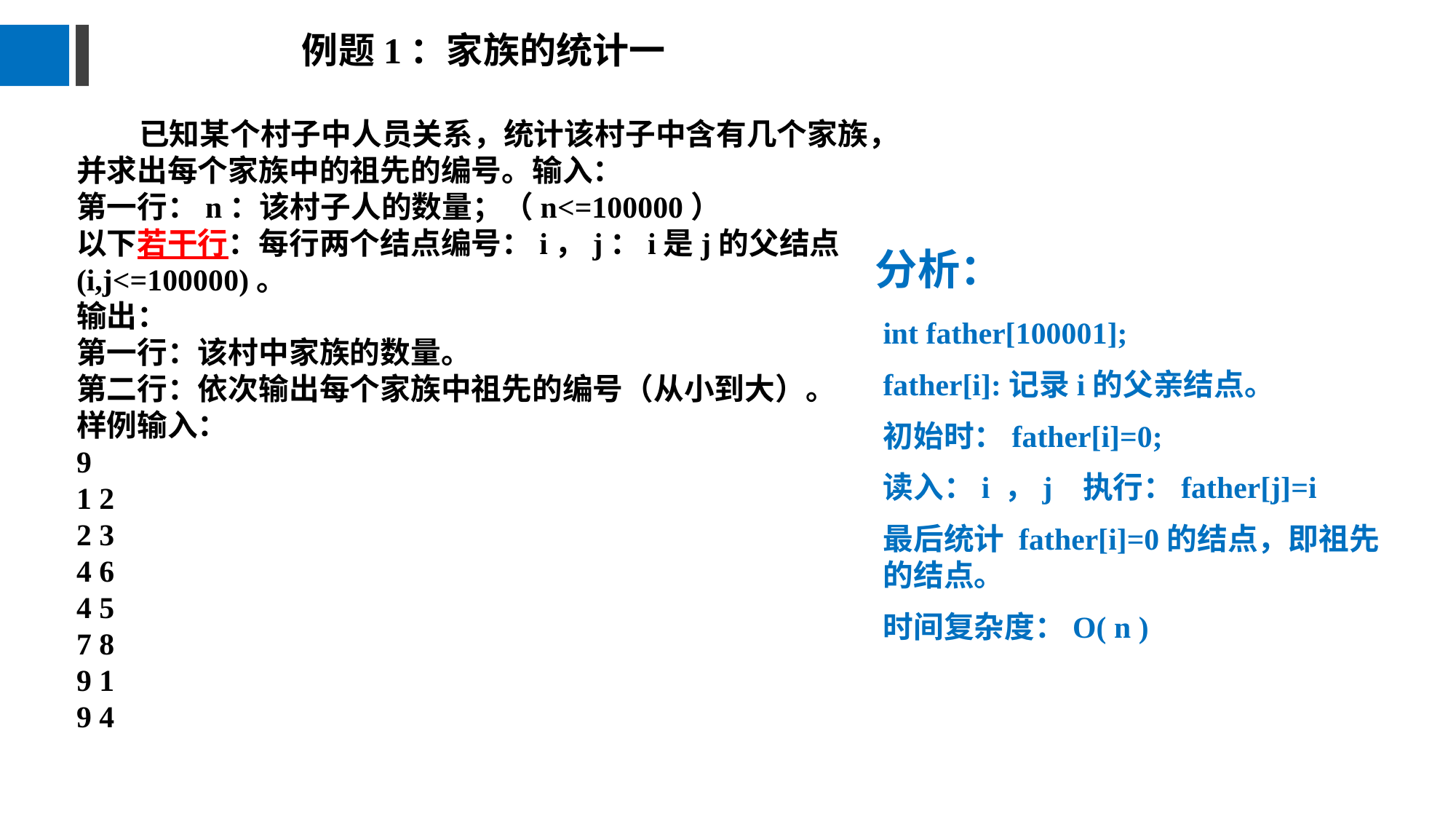

例题1：家族的统计一

        已知某个村子中人员关系，统计该村子中含有几个家族，并求出每个家族中的祖先的编号。输入：
第一行：n：该村子人的数量；（n<=100000）
以下若干行：每行两个结点编号：i，j：i是j的父结点(i,j<=100000)。
输出：
第一行：该村中家族的数量。
第二行：依次输出每个家族中祖先的编号（从小到大）。
样例输入：
9
1 2
2 3
4 6
4 5
7 8
9 1
9 4
分析：
int father[100001];
father[i]:记录i的父亲结点。
初始时：father[i]=0;
读入：i ，j   执行：father[j]=i
最后统计 father[i]=0的结点，即祖先的结点。
时间复杂度：O( n )